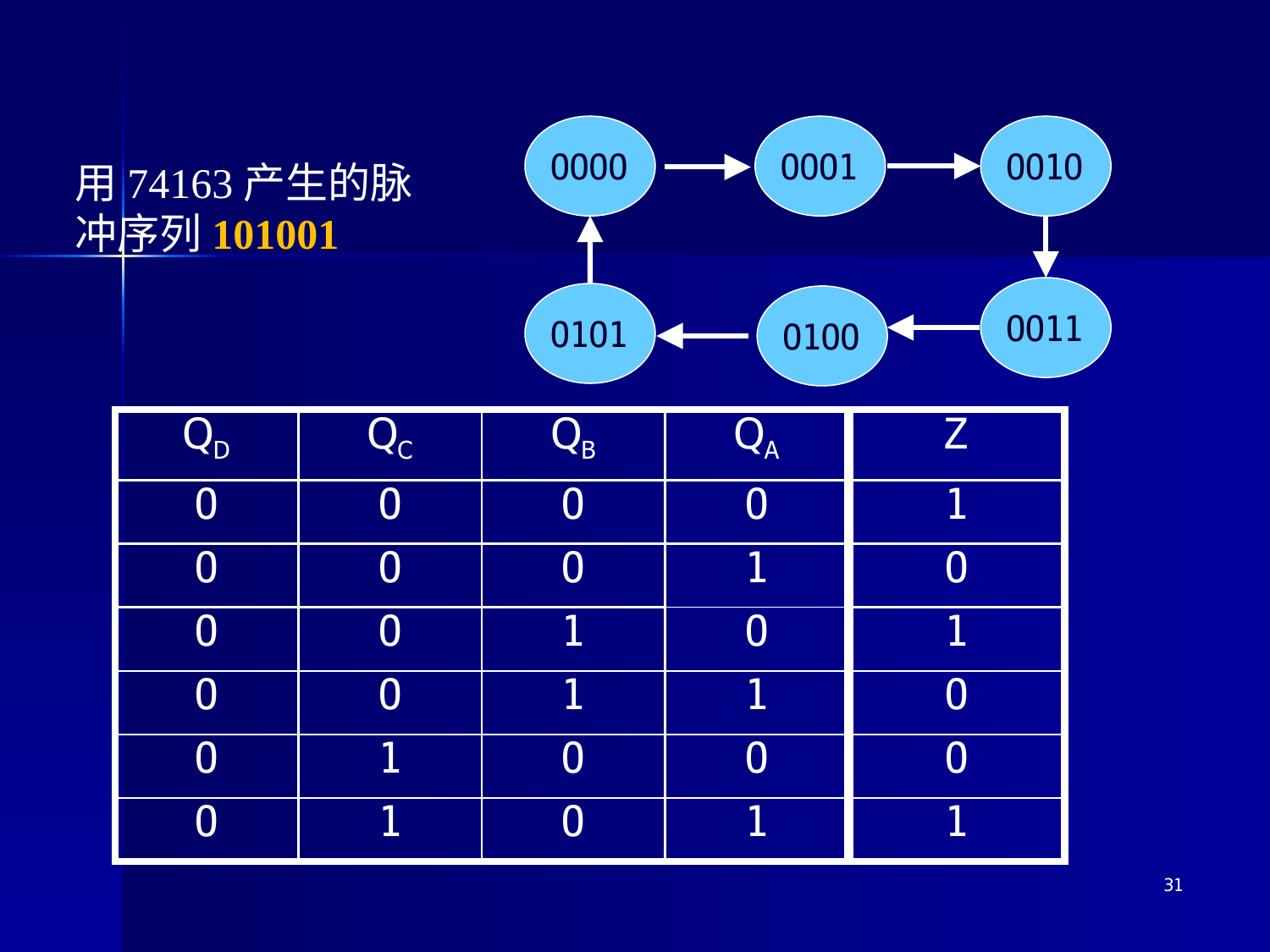

0000

0010

0001

0011

0101

0100
用74163产生的脉冲序列101001
| QD | QC | QB | QA | Z |
| --- | --- | --- | --- | --- |
| 0 | 0 | 0 | 0 | 1 |
| 0 | 0 | 0 | 1 | 0 |
| 0 | 0 | 1 | 0 | 1 |
| 0 | 0 | 1 | 1 | 0 |
| 0 | 1 | 0 | 0 | 0 |
| 0 | 1 | 0 | 1 | 1 |
31